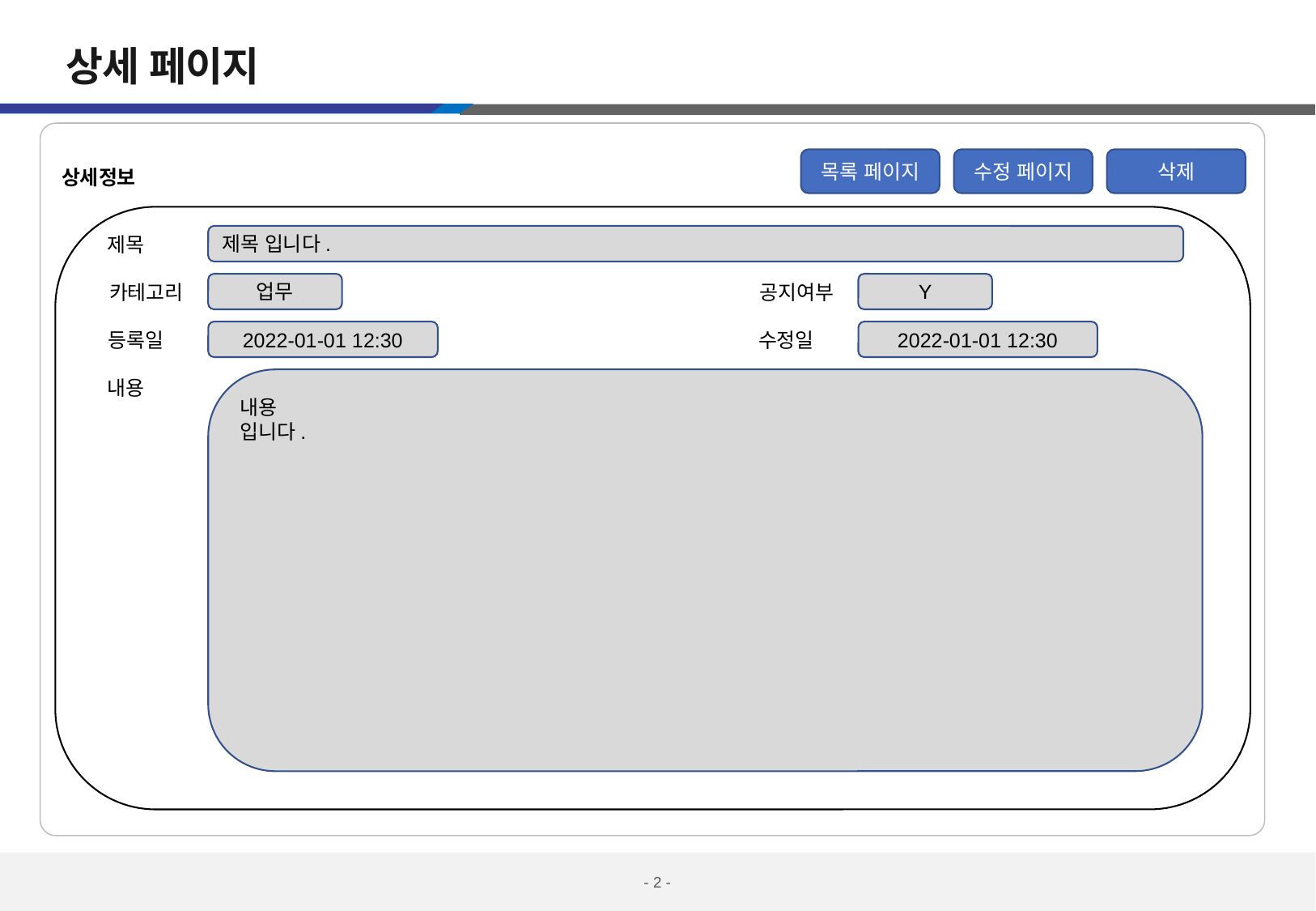

상세 페이지
목록 페이지
수정 페이지
삭제
상세정보

제목
제목 입니다.
카테고리
업무
공지여부
Y
등록일
2022-01-01 12:30
수정일
2022-01-01 12:30
내용
내용
입니다.